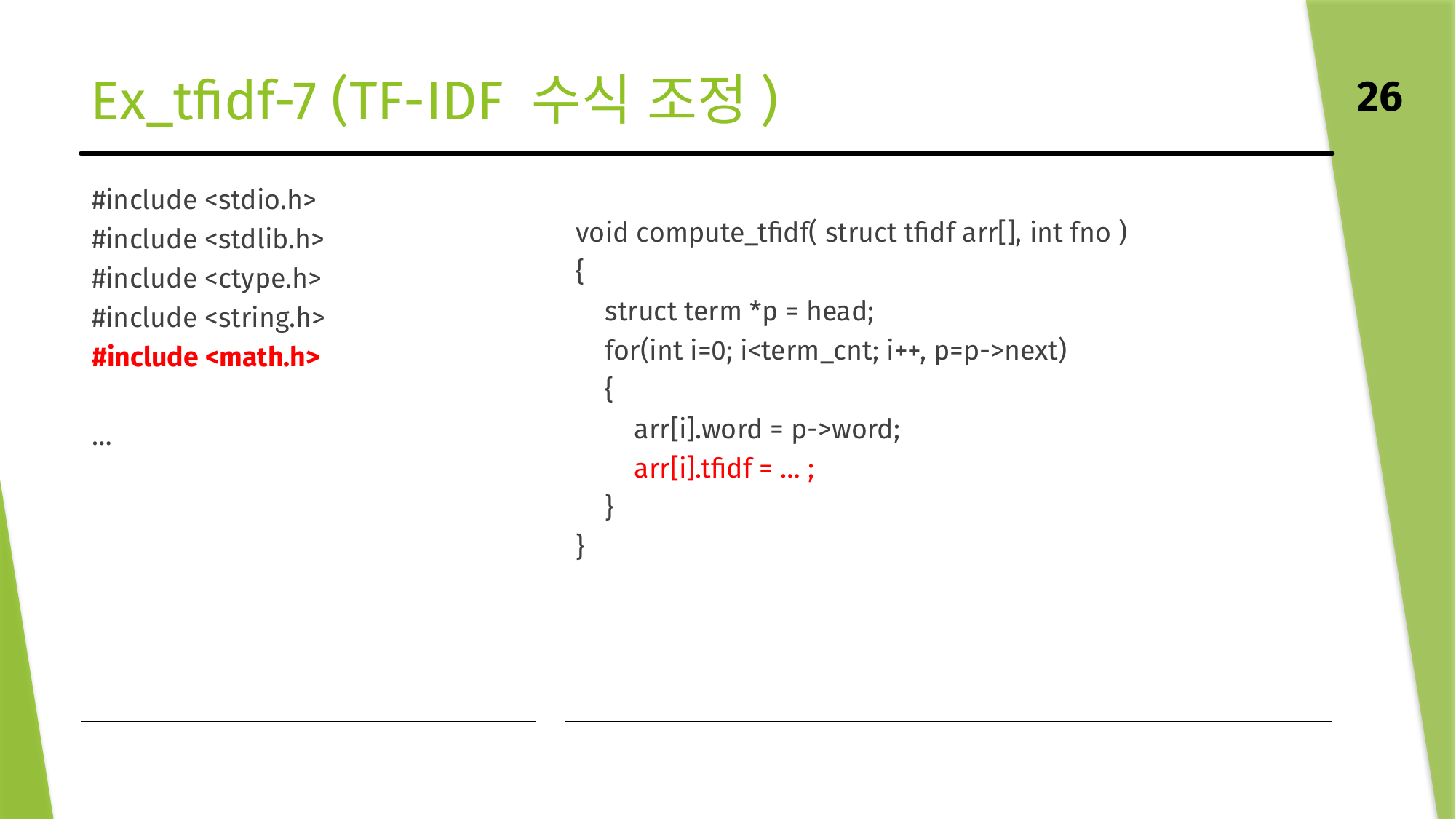

# Ex_tfidf-7 (TF-IDF 수식 조정)
26
#include <stdio.h>
#include <stdlib.h>
#include <ctype.h>
#include <string.h>
#include <math.h>

…

void compute_tfidf( struct tfidf arr[], int fno )
{
    struct term *p = head;
    for(int i=0; i<term_cnt; i++, p=p->next)
    {
        arr[i].word = p->word;
        arr[i].tfidf = … ;
    }
}